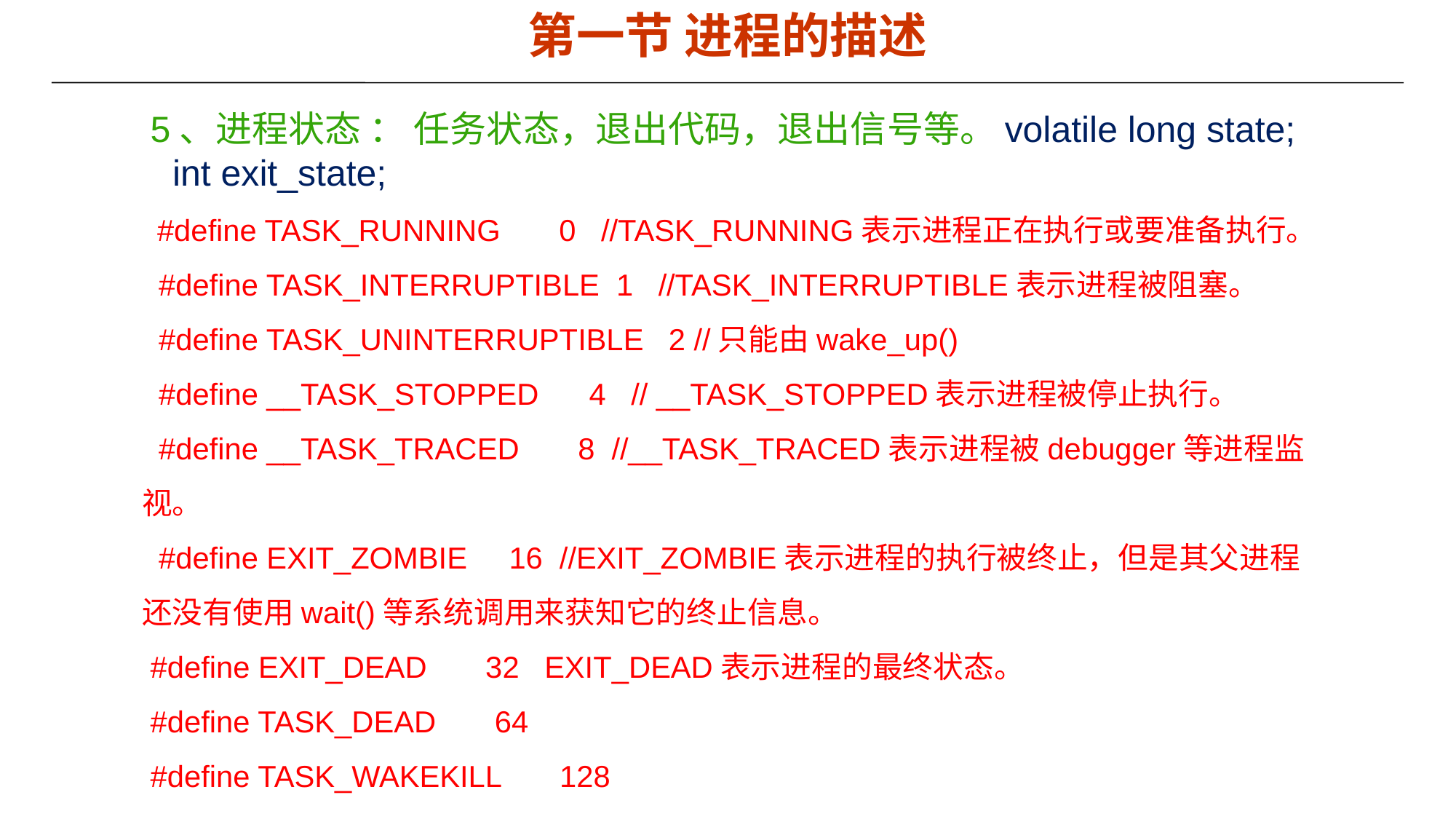

第一节 进程的描述

 5、进程状态 ： 任务状态，退出代码，退出信号等。volatile long state;
   int exit_state;
  #define TASK_RUNNING       0   //TASK_RUNNING表示进程正在执行或要准备执行。
  #define TASK_INTERRUPTIBLE  1   //TASK_INTERRUPTIBLE表示进程被阻塞。
  #define TASK_UNINTERRUPTIBLE   2 //只能由wake_up()
  #define __TASK_STOPPED      4   // __TASK_STOPPED表示进程被停止执行。
  #define __TASK_TRACED       8  //__TASK_TRACED表示进程被debugger等进程监视。
  #define EXIT_ZOMBIE     16  //EXIT_ZOMBIE表示进程的执行被终止，但是其父进程还没有使用wait()等系统调用来获知它的终止信息。
 #define EXIT_DEAD       32   EXIT_DEAD表示进程的最终状态。
 #define TASK_DEAD       64
 #define TASK_WAKEKILL       128
 #define TASK_WAKING     256